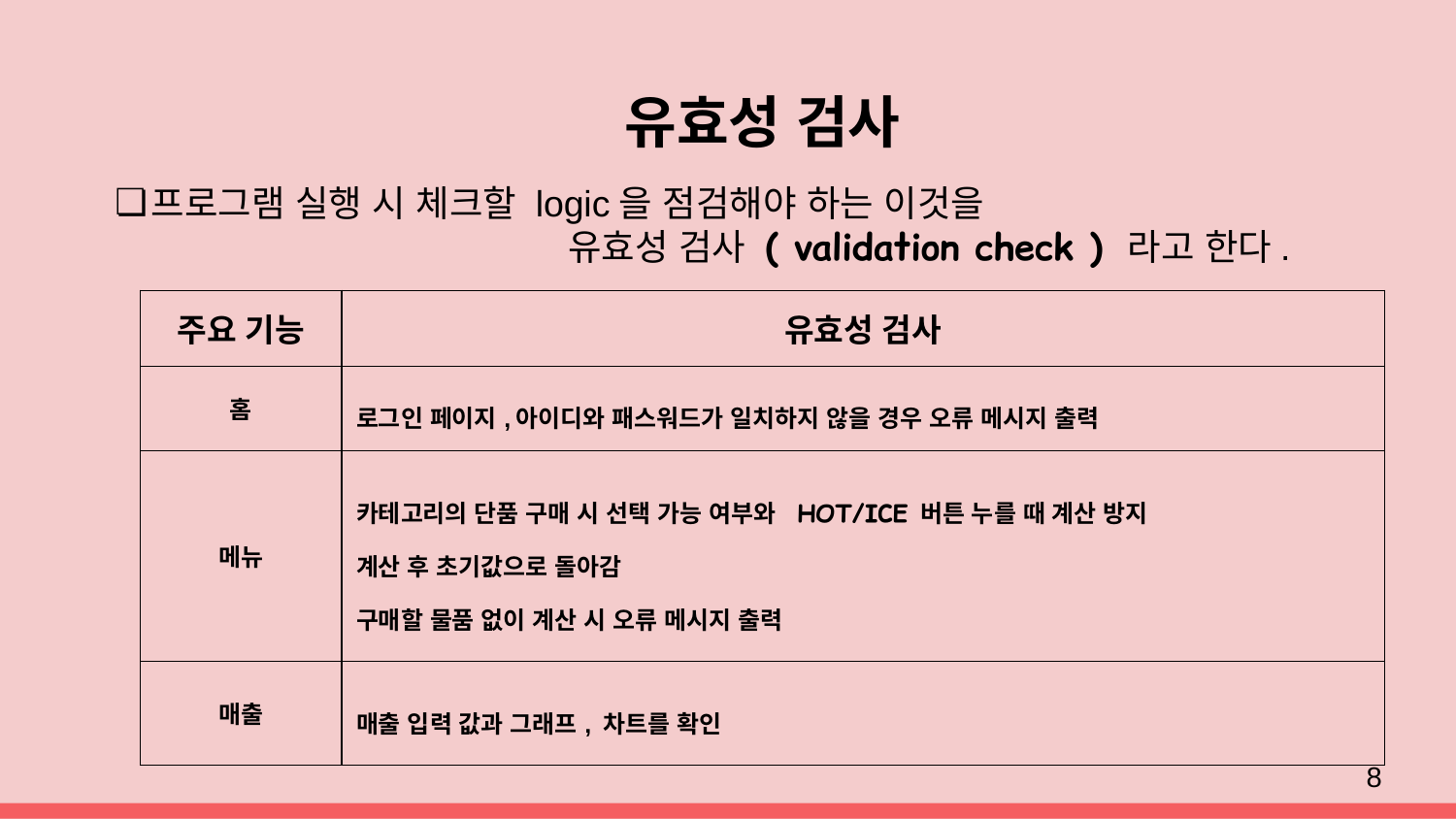

# 유효성 검사
프로그램 실행 시 체크할 logic을 점검해야 하는 이것을                                                                        유효성 검사 ( validation check ) 라고 한다.

| 주요 기능 | 유효성 검사 |
| --- | --- |
| 홈 | 로그인 페이지,아이디와 패스워드가 일치하지 않을 경우 오류 메시지 출력 |
| 메뉴 | 카테고리의 단품 구매 시 선택 가능 여부와 HOT/ICE 버튼 누를 때 계산 방지 계산 후 초기값으로 돌아감 구매할 물품 없이 계산 시 오류 메시지 출력 |
| 매출 | 매출 입력 값과 그래프, 차트를 확인 |
8